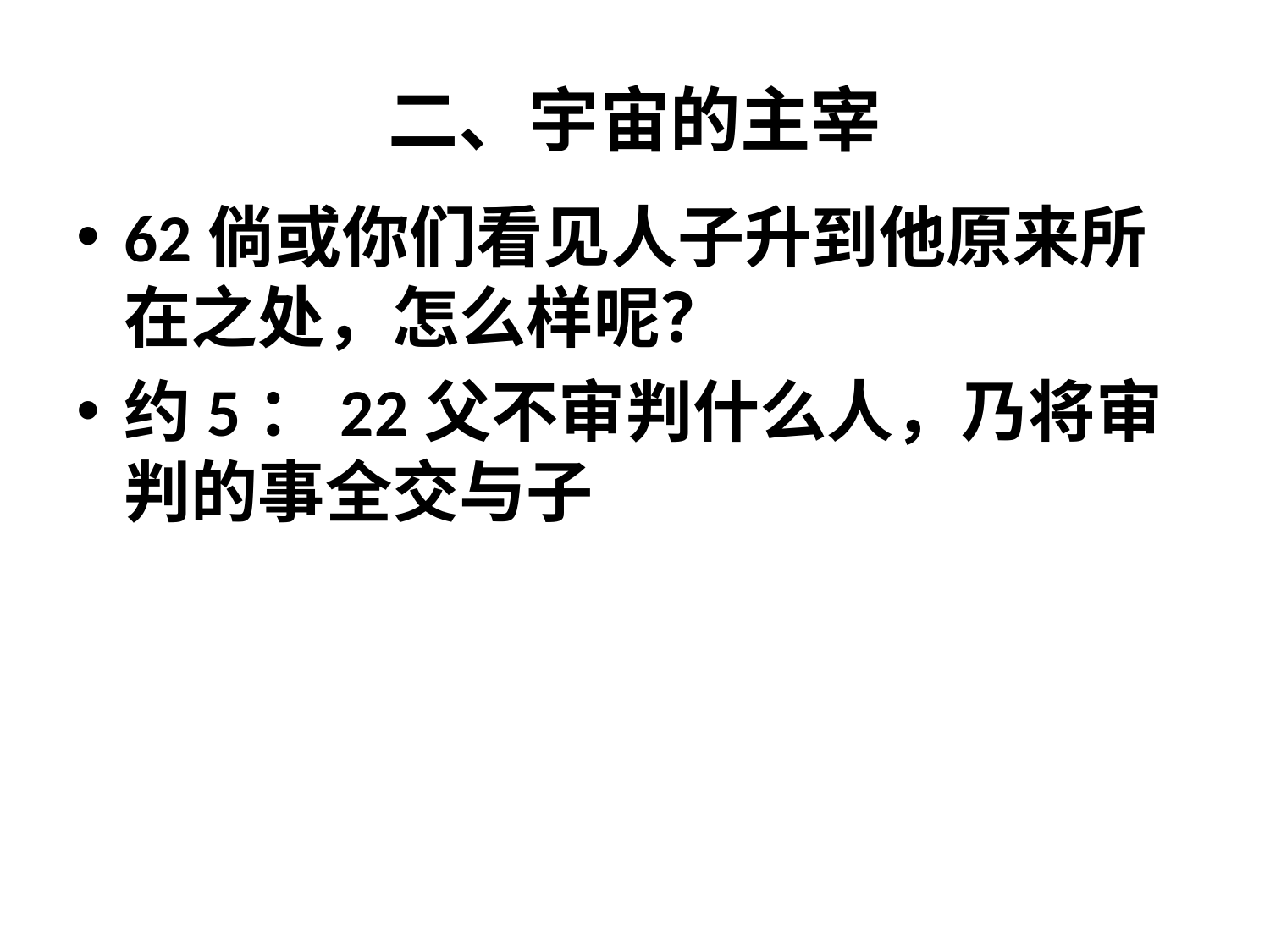

# 二、宇宙的主宰
62倘或你们看见人子升到他原来所在之处，怎么样呢？
约5：22父不审判什么人，乃将审判的事全交与子